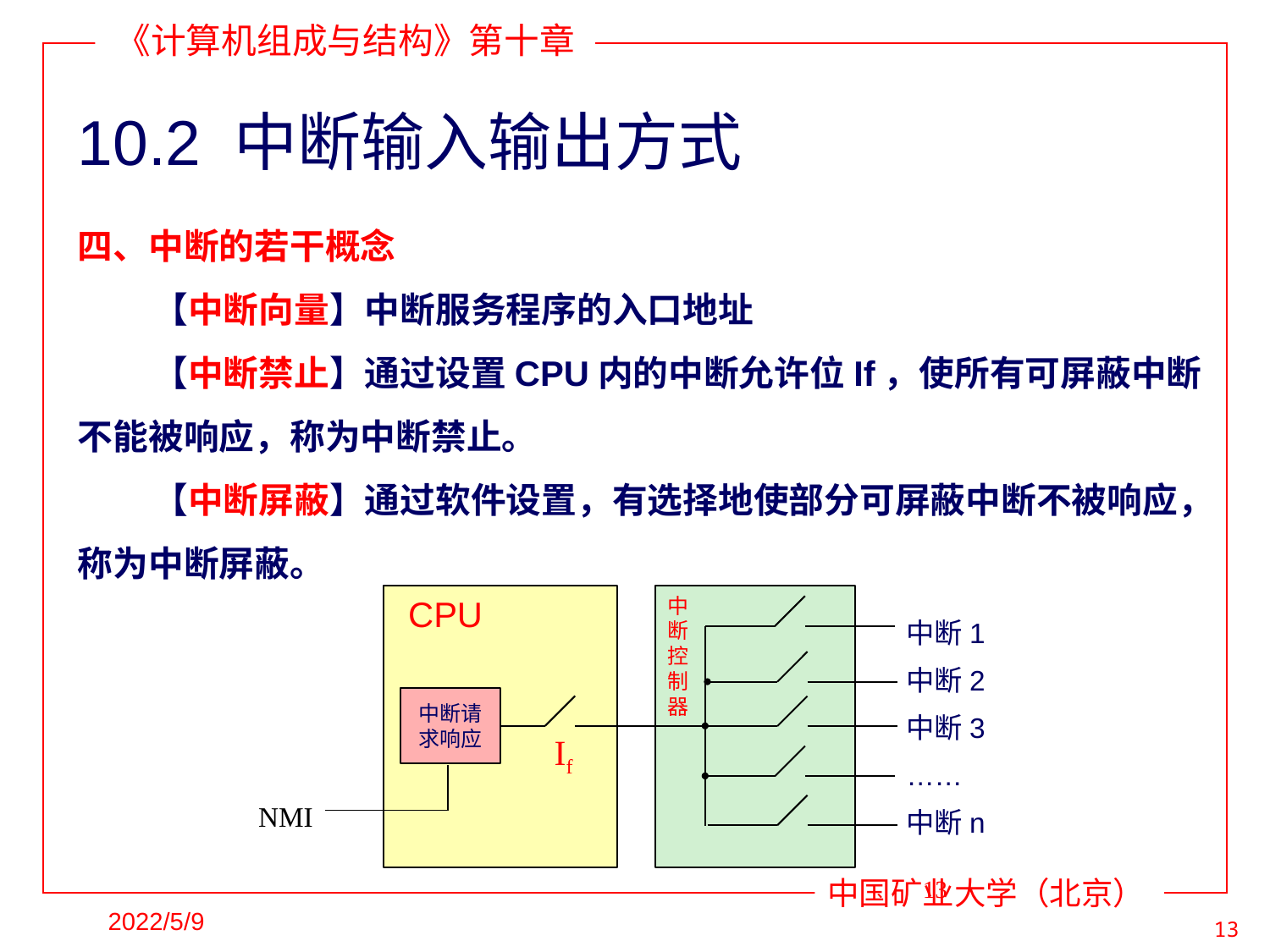

# 10.2 中断输入输出方式
四、中断的若干概念
【中断向量】中断服务程序的入口地址
【中断禁止】通过设置CPU内的中断允许位If，使所有可屏蔽中断不能被响应，称为中断禁止。
【中断屏蔽】通过软件设置，有选择地使部分可屏蔽中断不被响应，称为中断屏蔽。
CPU

               If
中
断
控
制
器
中断1
中断2
中断3
……
中断n
中断请求响应
NMI
13
2022/5/9